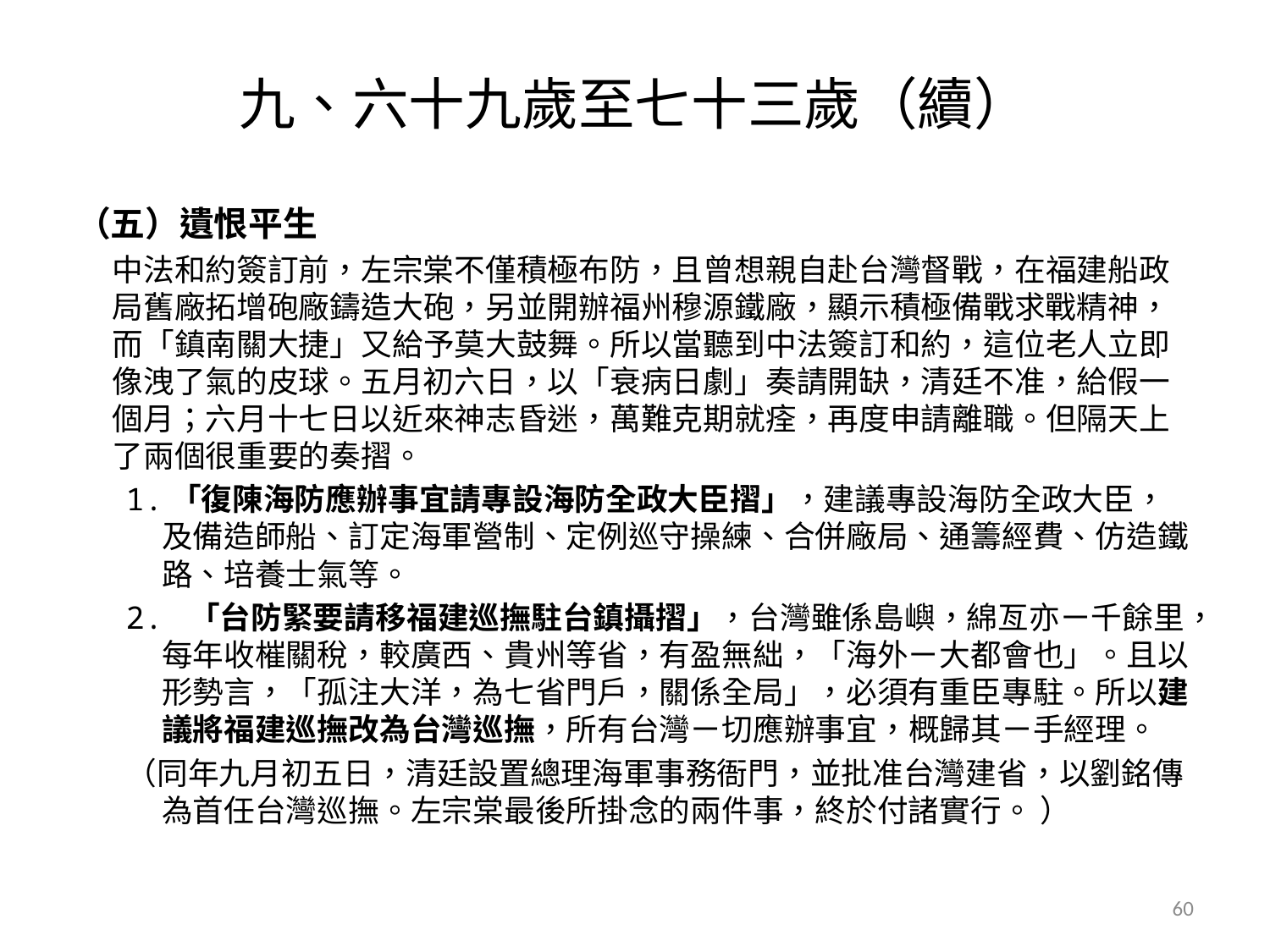

# 九、六十九歲至七十三歲（續）
（五）遺恨平生
中法和約簽訂前，左宗棠不僅積極布防，且曾想親自赴台灣督戰，在福建船政局舊廠拓增砲廠鑄造大砲，另並開辦福州穆源鐵廠，顯示積極備戰求戰精神，而「鎮南關大捷」又給予莫大鼓舞。所以當聽到中法簽訂和約，這位老人立即像洩了氣的皮球。五月初六日，以「衰病日劇」奏請開缺，清廷不准，給假一個月；六月十七日以近來神志昏迷，萬難克期就痊，再度申請離職。但隔天上了兩個很重要的奏摺。
1.「復陳海防應辦事宜請專設海防全政大臣摺」，建議專設海防全政大臣，及備造師船、訂定海軍營制、定例巡守操練、合併廠局、通籌經費、仿造鐵路、培養士氣等。
2. 「台防緊要請移福建巡撫駐台鎮攝摺」，台灣雖係島嶼，綿亙亦ㄧ千餘里，每年收槯關稅，較廣西、貴州等省，有盈無絀，「海外ㄧ大都會也」。且以形勢言，「孤注大洋，為七省門戶，關係全局」，必須有重臣專駐。所以建議將福建巡撫改為台灣巡撫，所有台灣ㄧ切應辦事宜，概歸其ㄧ手經理。
（同年九月初五日，清廷設置總理海軍事務衙門，並批准台灣建省，以劉銘傳為首任台灣巡撫。左宗棠最後所掛念的兩件事，終於付諸實行。 ）
60